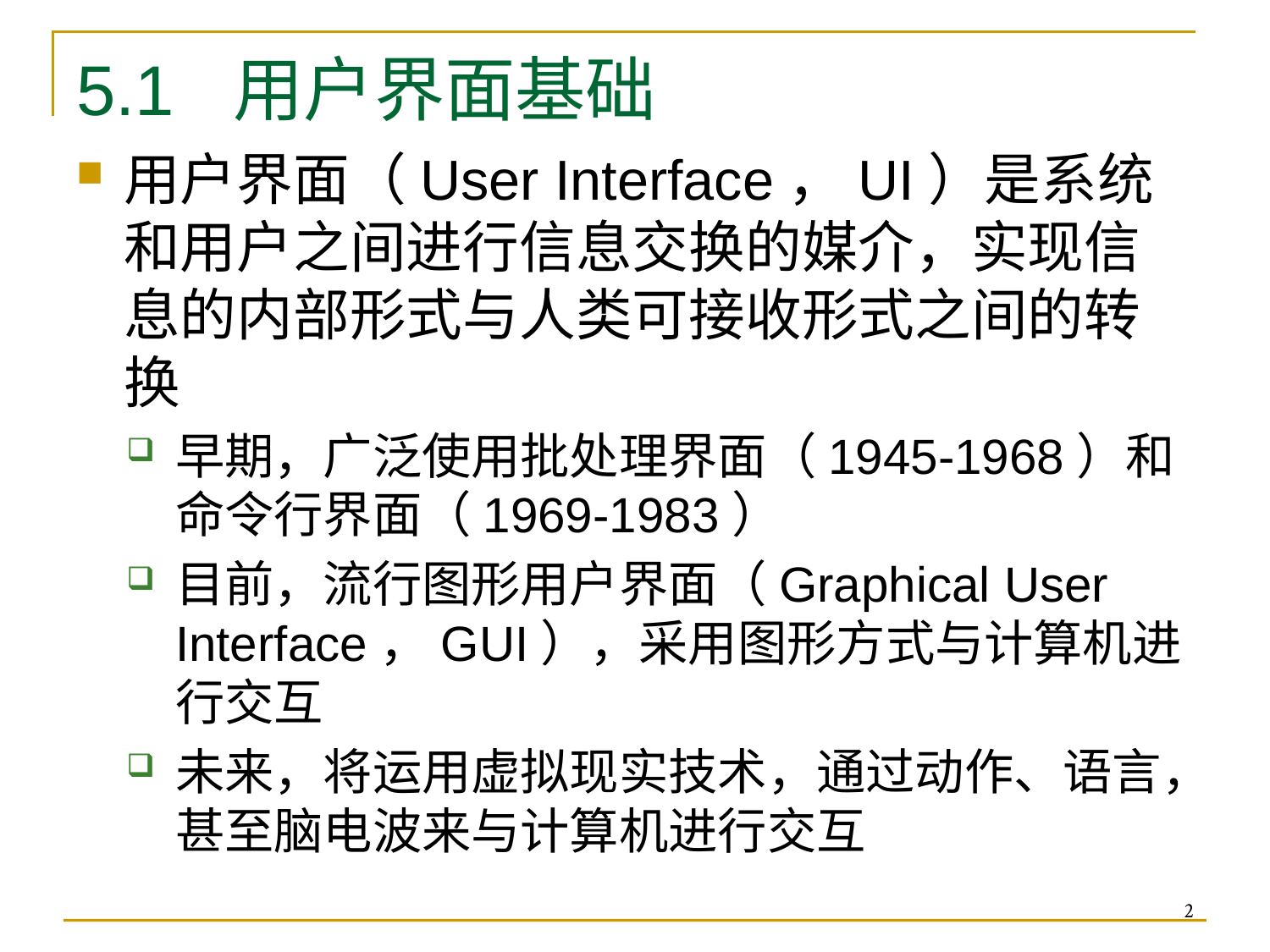

# 5.1 用户界面基础
用户界面（User Interface，UI）是系统和用户之间进行信息交换的媒介，实现信息的内部形式与人类可接收形式之间的转换
早期，广泛使用批处理界面（1945-1968）和命令行界面（1969-1983）
目前，流行图形用户界面（Graphical User Interface，GUI），采用图形方式与计算机进行交互
未来，将运用虚拟现实技术，通过动作、语言，甚至脑电波来与计算机进行交互
2